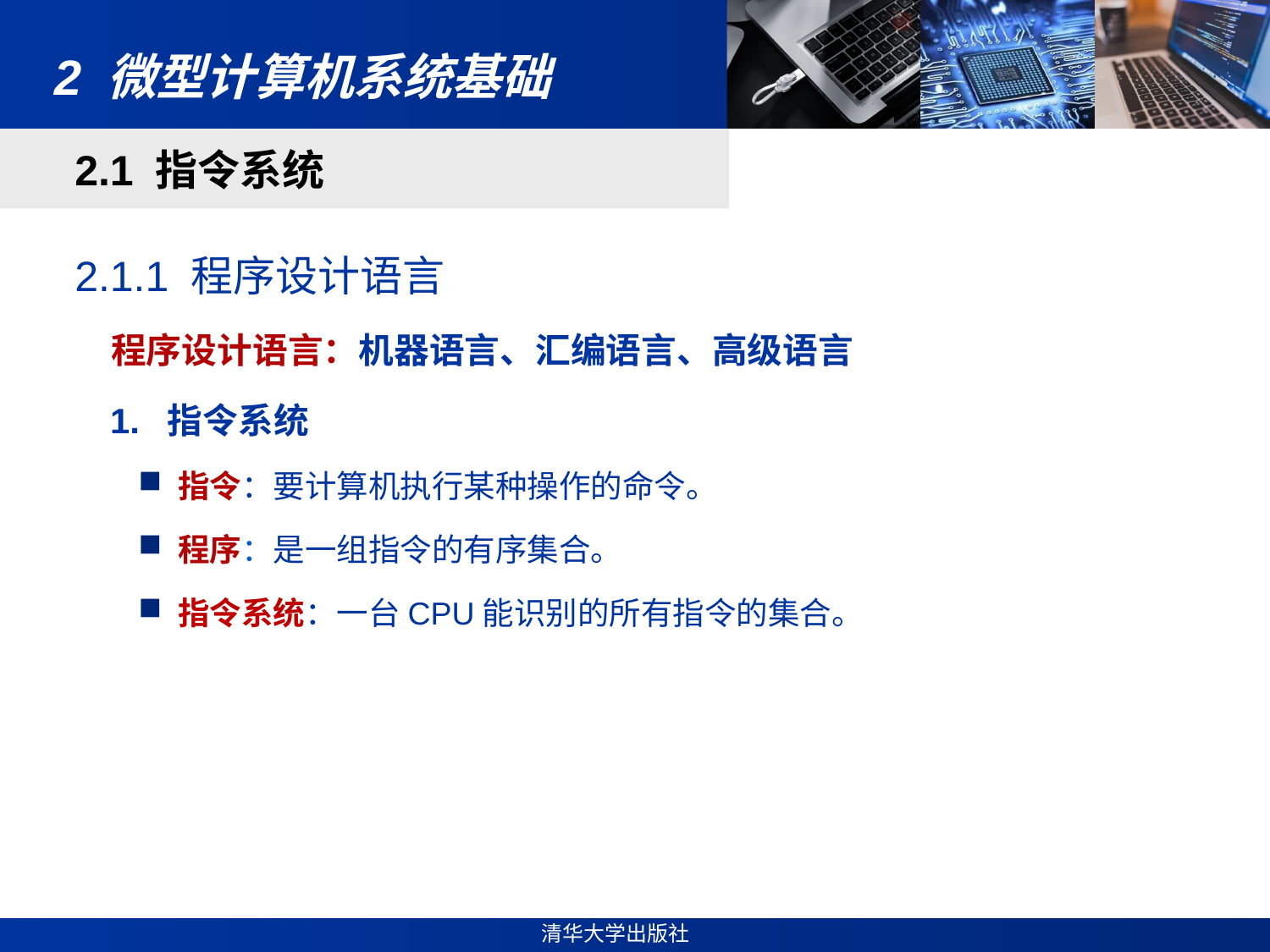

# 2 微型计算机系统基础
2.1 指令系统
2.1.1 程序设计语言
    程序设计语言：机器语言、汇编语言、高级语言
    1.  指令系统
指令：要计算机执行某种操作的命令。
程序：是一组指令的有序集合。
指令系统：一台CPU能识别的所有指令的集合。